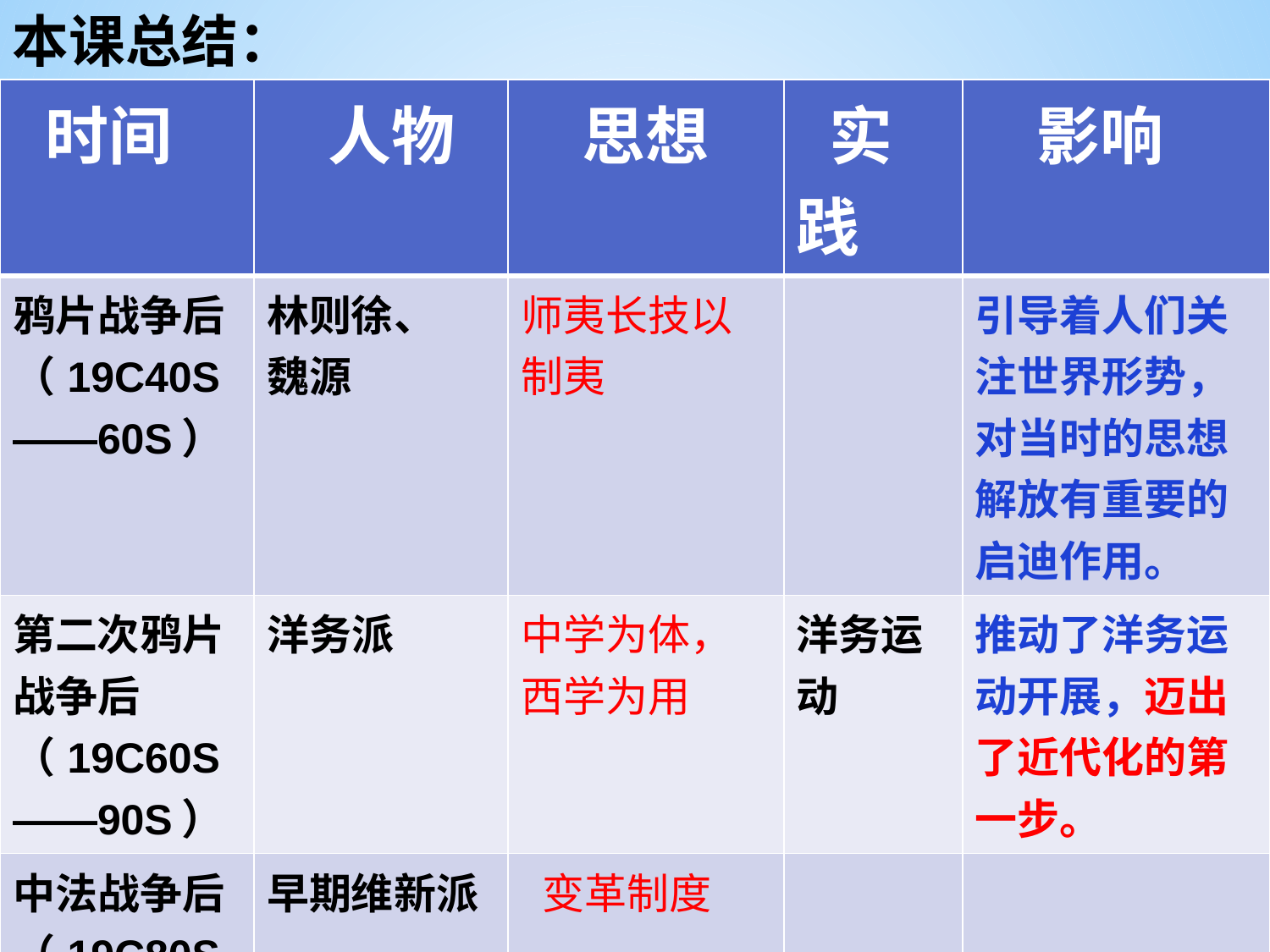

本课总结：
| 时间 | 人物 | 思想 | 实践 | 影响 |
| --- | --- | --- | --- | --- |
| 鸦片战争后（19C40S——60S） | 林则徐、 魏源 | 师夷长技以制夷 |  | 引导着人们关注世界形势，对当时的思想解放有重要的启迪作用。 |
| 第二次鸦片战争后（19C60S——90S） | 洋务派 | 中学为体，西学为用 | 洋务运动 | 推动了洋务运动开展，迈出了近代化的第一步。 |
| 中法战争后（19C80S） | 早期维新派 | 变革制度 |  |  |
| 甲午战争后（19C90S） | 维新派 | 维新变法，君主立宪 | 戊戌变法 | 有利于西学传播，思想启蒙，思想解放。 |